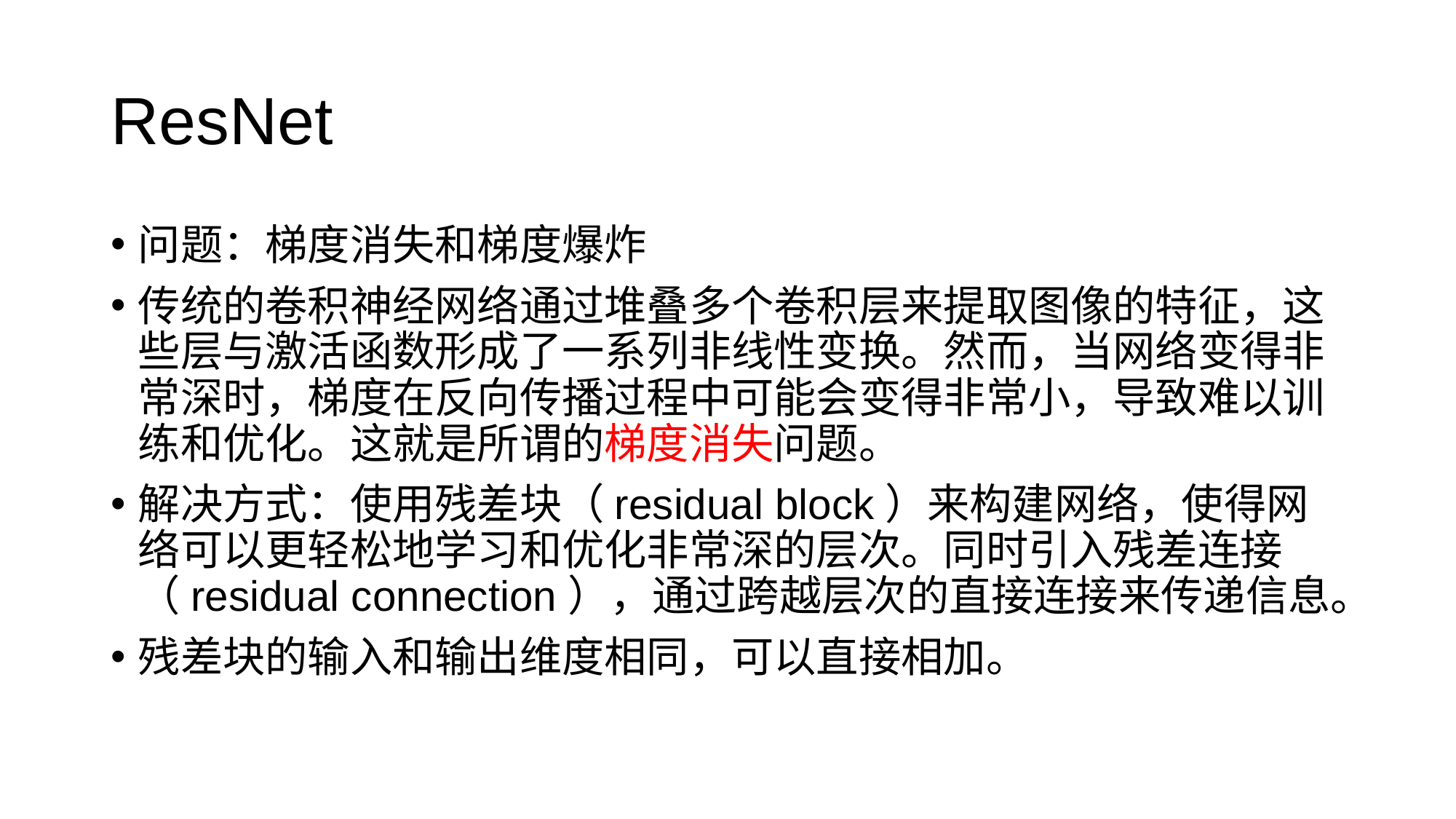

# ResNet
问题：梯度消失和梯度爆炸
传统的卷积神经网络通过堆叠多个卷积层来提取图像的特征，这些层与激活函数形成了一系列非线性变换。然而，当网络变得非常深时，梯度在反向传播过程中可能会变得非常小，导致难以训练和优化。这就是所谓的梯度消失问题。
解决方式：使用残差块（residual block）来构建网络，使得网络可以更轻松地学习和优化非常深的层次。同时引入残差连接（residual connection），通过跨越层次的直接连接来传递信息。
残差块的输入和输出维度相同，可以直接相加。